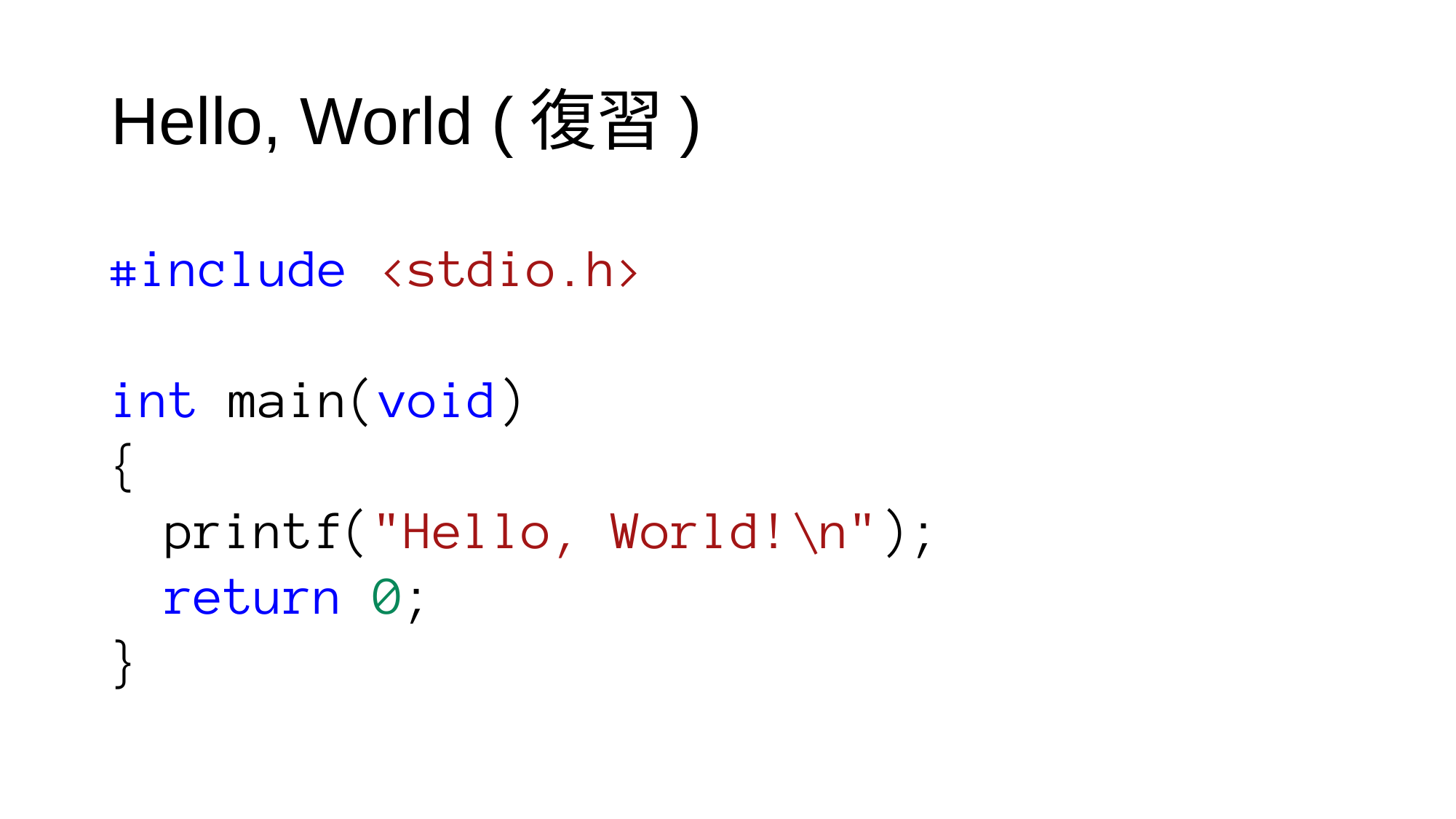

# Hello, World (復習)
#include <stdio.h>
int main(void)
{
printf("Hello, World!\n");
return 0;
}